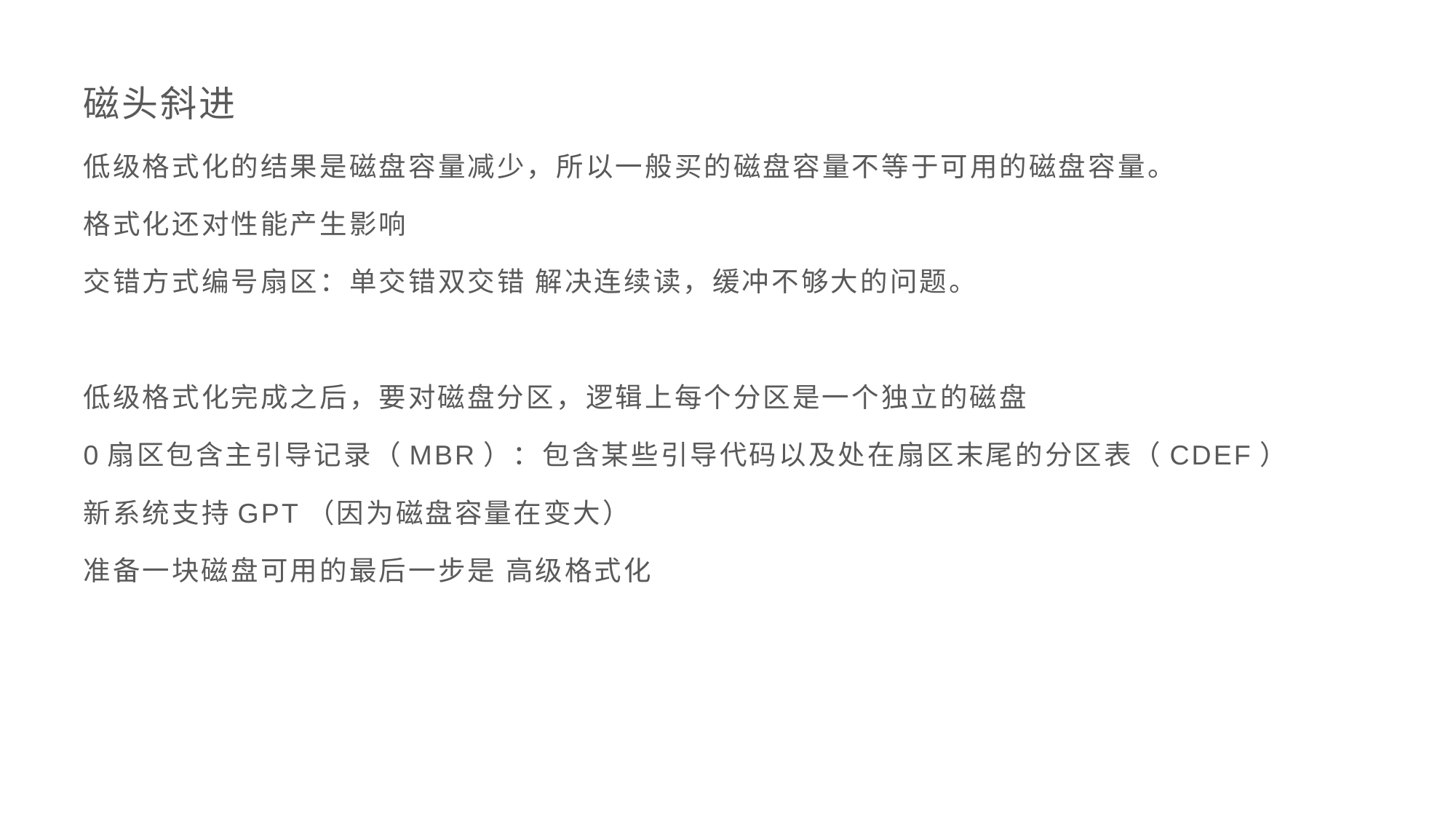

磁头斜进
低级格式化的结果是磁盘容量减少，所以一般买的磁盘容量不等于可用的磁盘容量。
格式化还对性能产生影响
交错方式编号扇区：单交错双交错 解决连续读，缓冲不够大的问题。

低级格式化完成之后，要对磁盘分区，逻辑上每个分区是一个独立的磁盘
0扇区包含主引导记录（MBR）：包含某些引导代码以及处在扇区末尾的分区表（CDEF）
新系统支持GPT（因为磁盘容量在变大）
准备一块磁盘可用的最后一步是 高级格式化